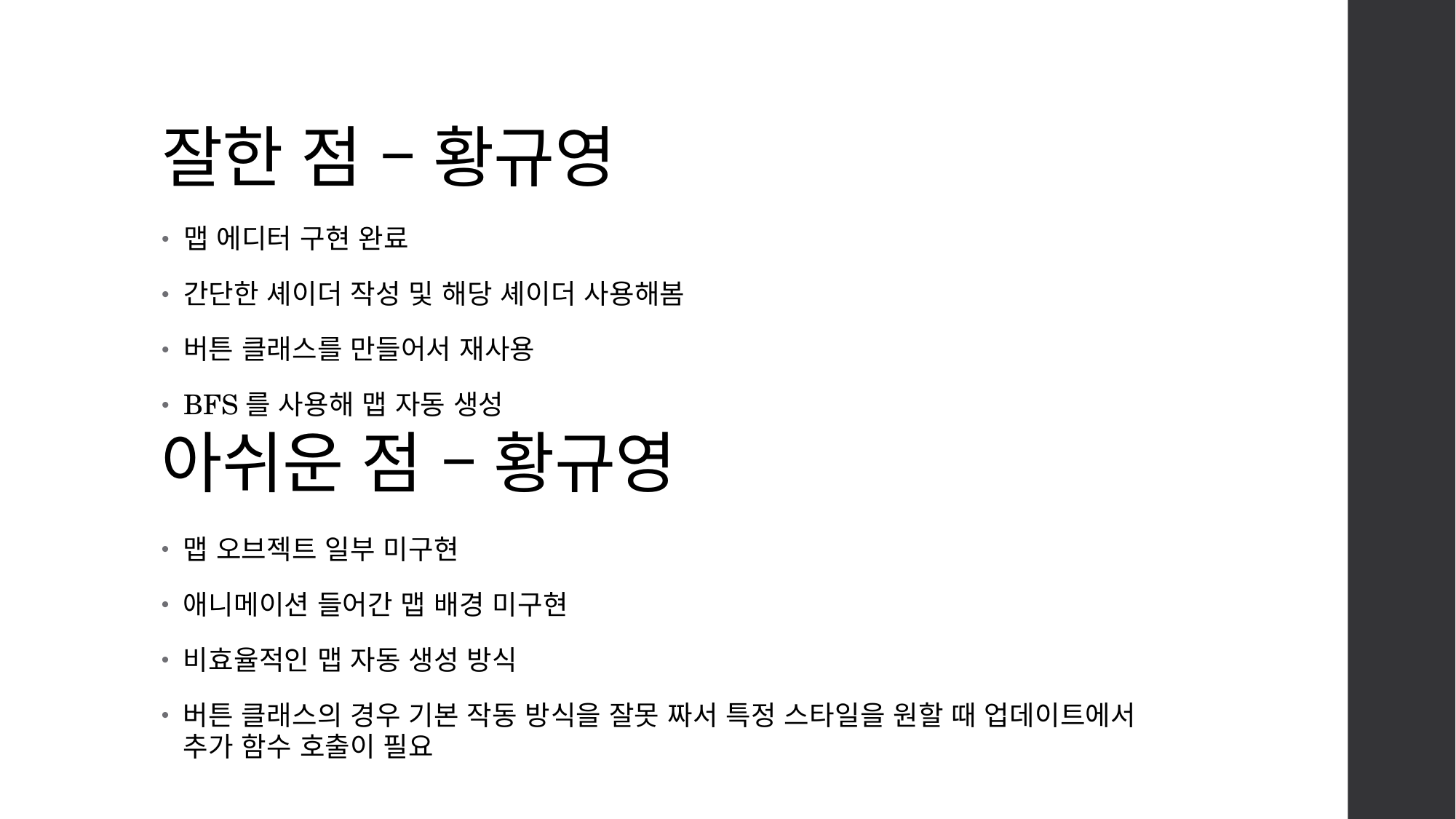

# 잘한 점 – 황규영
맵 에디터 구현 완료
간단한 셰이더 작성 및 해당 셰이더 사용해봄
버튼 클래스를 만들어서 재사용
BFS를 사용해 맵 자동 생성
아쉬운 점 – 황규영
맵 오브젝트 일부 미구현
애니메이션 들어간 맵 배경 미구현
비효율적인 맵 자동 생성 방식
버튼 클래스의 경우 기본 작동 방식을 잘못 짜서 특정 스타일을 원할 때 업데이트에서 추가 함수 호출이 필요